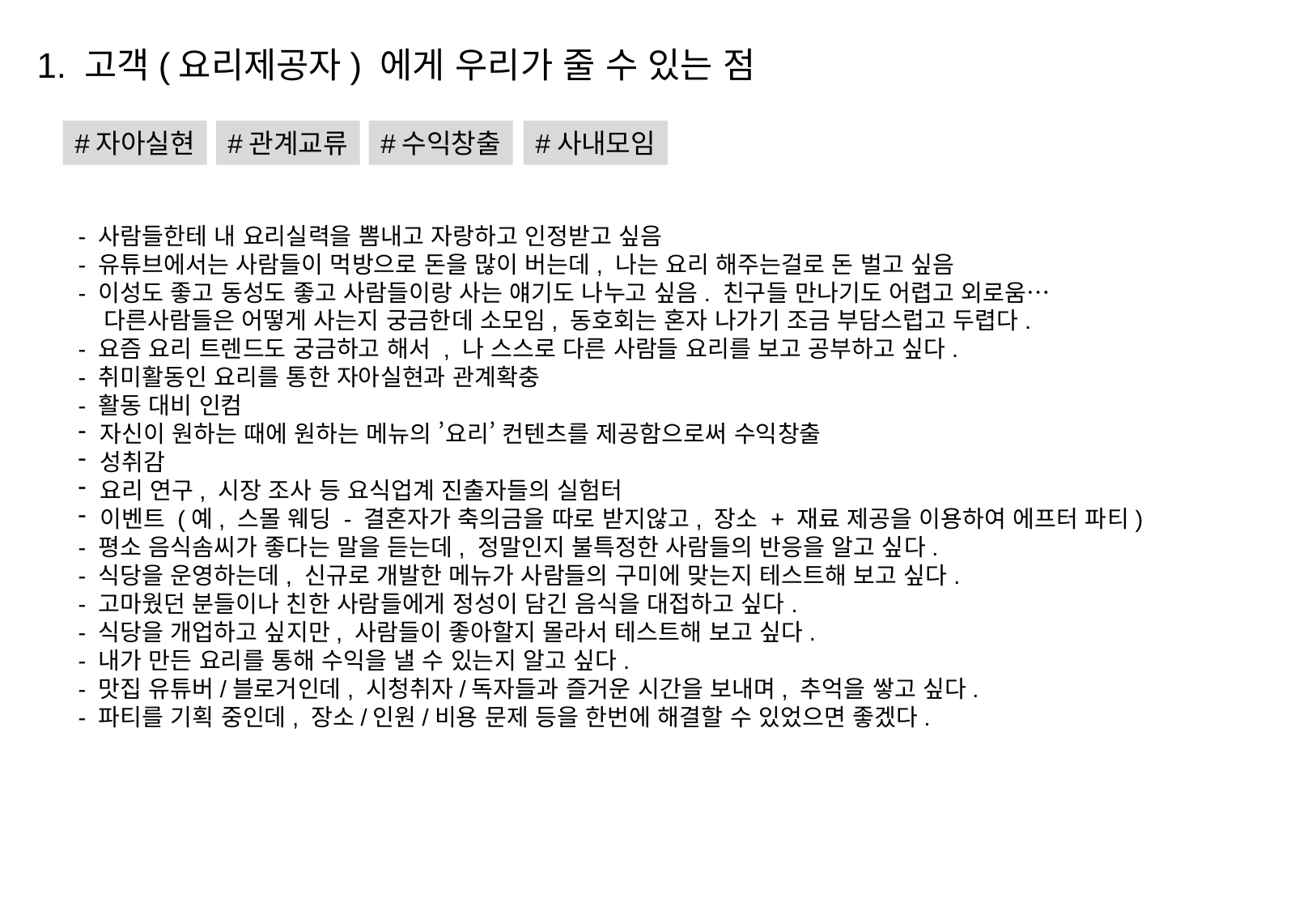

1. 고객(요리제공자) 에게 우리가 줄 수 있는 점
#자아실현
#관계교류
#수익창출
#사내모임
- 사람들한테 내 요리실력을 뽐내고 자랑하고 인정받고 싶음
- 유튜브에서는 사람들이 먹방으로 돈을 많이 버는데, 나는 요리 해주는걸로 돈 벌고 싶음
- 이성도 좋고 동성도 좋고 사람들이랑 사는 얘기도 나누고 싶음. 친구들 만나기도 어렵고 외로움…
   다른사람들은 어떻게 사는지 궁금한데 소모임, 동호회는 혼자 나가기 조금 부담스럽고 두렵다.
- 요즘 요리 트렌드도 궁금하고 해서 , 나 스스로 다른 사람들 요리를 보고 공부하고 싶다.
- 취미활동인 요리를 통한 자아실현과 관계확충
- 활동 대비 인컴
자신이 원하는 때에 원하는 메뉴의 ’요리’ 컨텐츠를 제공함으로써 수익창출
성취감
요리 연구, 시장 조사 등 요식업계 진출자들의 실험터
이벤트 (예, 스몰 웨딩 - 결혼자가 축의금을 따로 받지않고, 장소 + 재료 제공을 이용하여 에프터 파티)
- 평소 음식솜씨가 좋다는 말을 듣는데, 정말인지 불특정한 사람들의 반응을 알고 싶다.
- 식당을 운영하는데, 신규로 개발한 메뉴가 사람들의 구미에 맞는지 테스트해 보고 싶다.
- 고마웠던 분들이나 친한 사람들에게 정성이 담긴 음식을 대접하고 싶다.
- 식당을 개업하고 싶지만, 사람들이 좋아할지 몰라서 테스트해 보고 싶다.
- 내가 만든 요리를 통해 수익을 낼 수 있는지 알고 싶다.
- 맛집 유튜버/블로거인데, 시청취자/독자들과 즐거운 시간을 보내며, 추억을 쌓고 싶다.
- 파티를 기획 중인데, 장소/인원/비용 문제 등을 한번에 해결할 수 있었으면 좋겠다.